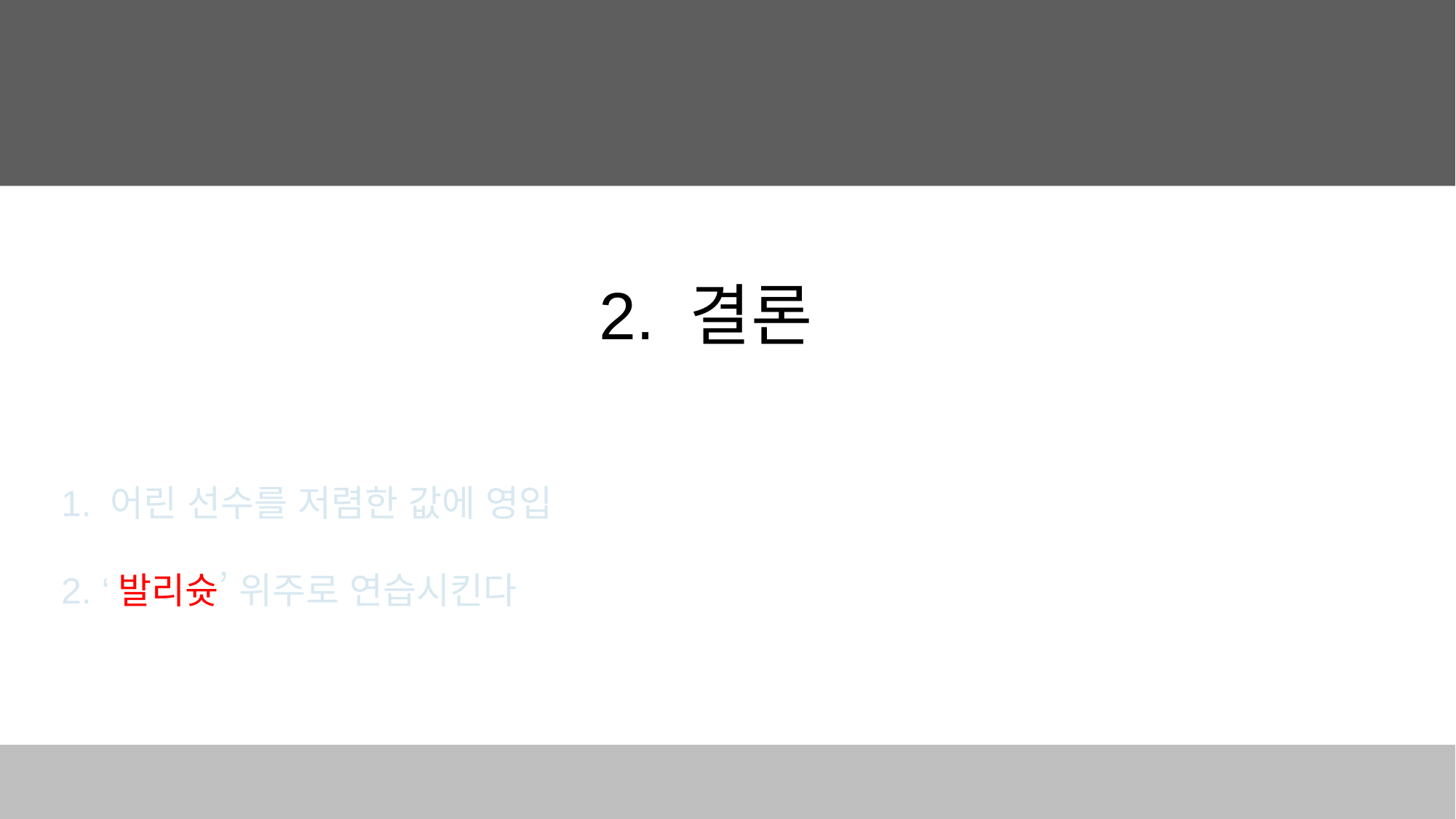

2. 결론
1. 어린 선수를 저렴한 값에 영입
2. ‘발리슛’ 위주로 연습시킨다